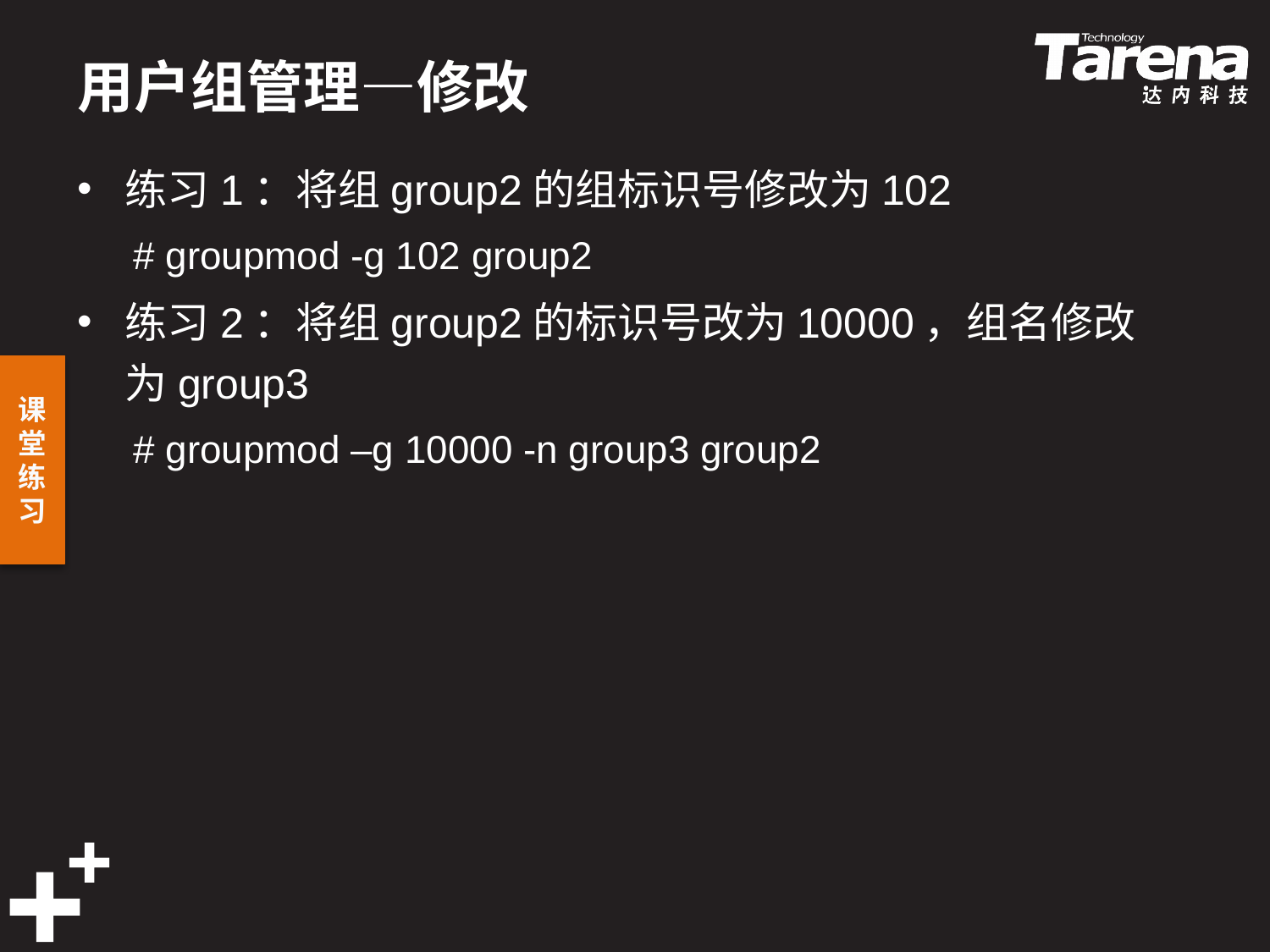

# 用户组管理—修改
练习1：将组group2的组标识号修改为102
# groupmod -g 102 group2
练习2：将组group2的标识号改为10000，组名修改为group3
# groupmod –g 10000 -n group3 group2